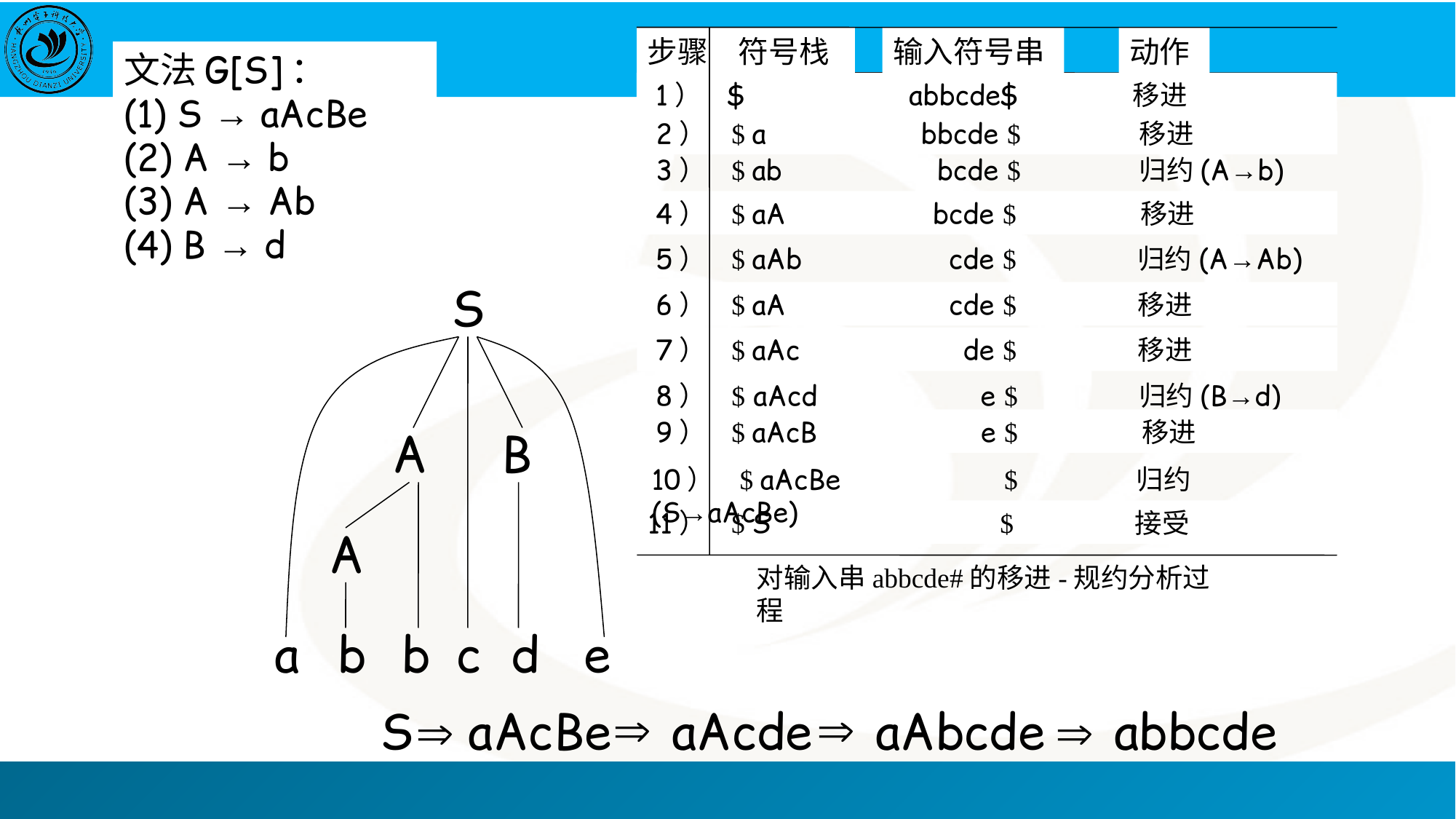

步骤

符号栈
输入符号串
动作
文法G[S]：
(1) S → aAcBe
(2) A → b
(3) A → Ab
(4) B → d
 1）   $                    abbcde$             移进

 2）   $ a                   bbcde $                移进
 3）   $ ab                   bcde $                归约(A→b)
A

 4）   $ aA                  bcde $                 移进
 5）   $ aAb                  cde $              归约(A→Ab)
A

S

10）   $ aAcBe                    $                归约(S→aAcBe)
 6）   $ aA                    cde $              移进
 7）   $ aAc                    de $              移进
 8）   $ aAcd                    e $              归约(B→d)
B

 9）   $ aAcB                    e $                 移进
11）   $ S                            $              接受

对输入串abbcde#的移进-规约分析过程
a
b
b
c
d
e
⇒
⇒
S
⇒
aAcBe
aAcde
aAbcde
⇒
abbcde
30